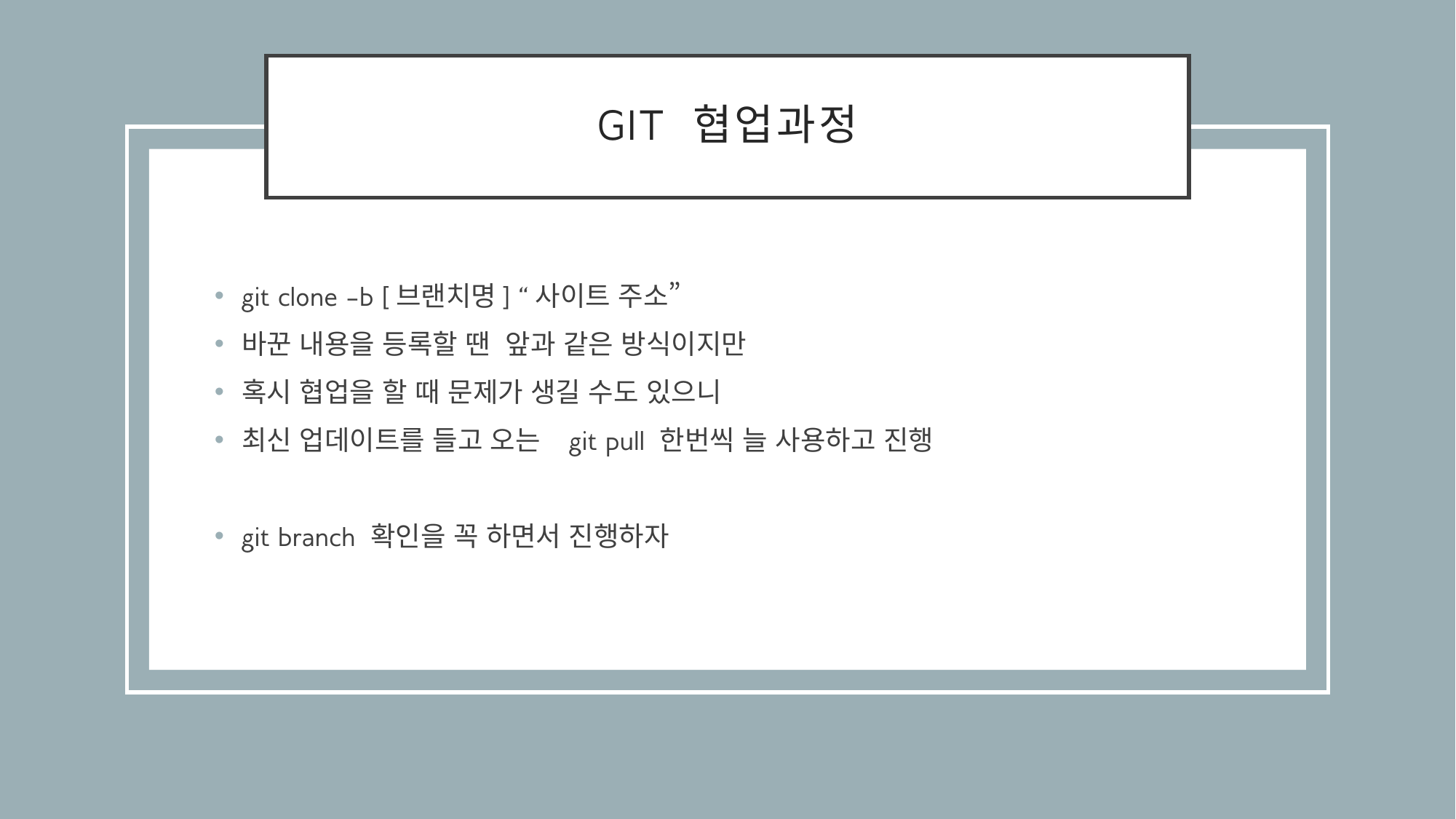

# Git 협업과정

git clone –b [브랜치명] “사이트 주소”
바꾼 내용을 등록할 땐  앞과 같은 방식이지만
혹시 협업을 할 때 문제가 생길 수도 있으니
최신 업데이트를 들고 오는 	git pull 한번씩 늘 사용하고 진행

git branch 확인을 꼭 하면서 진행하자